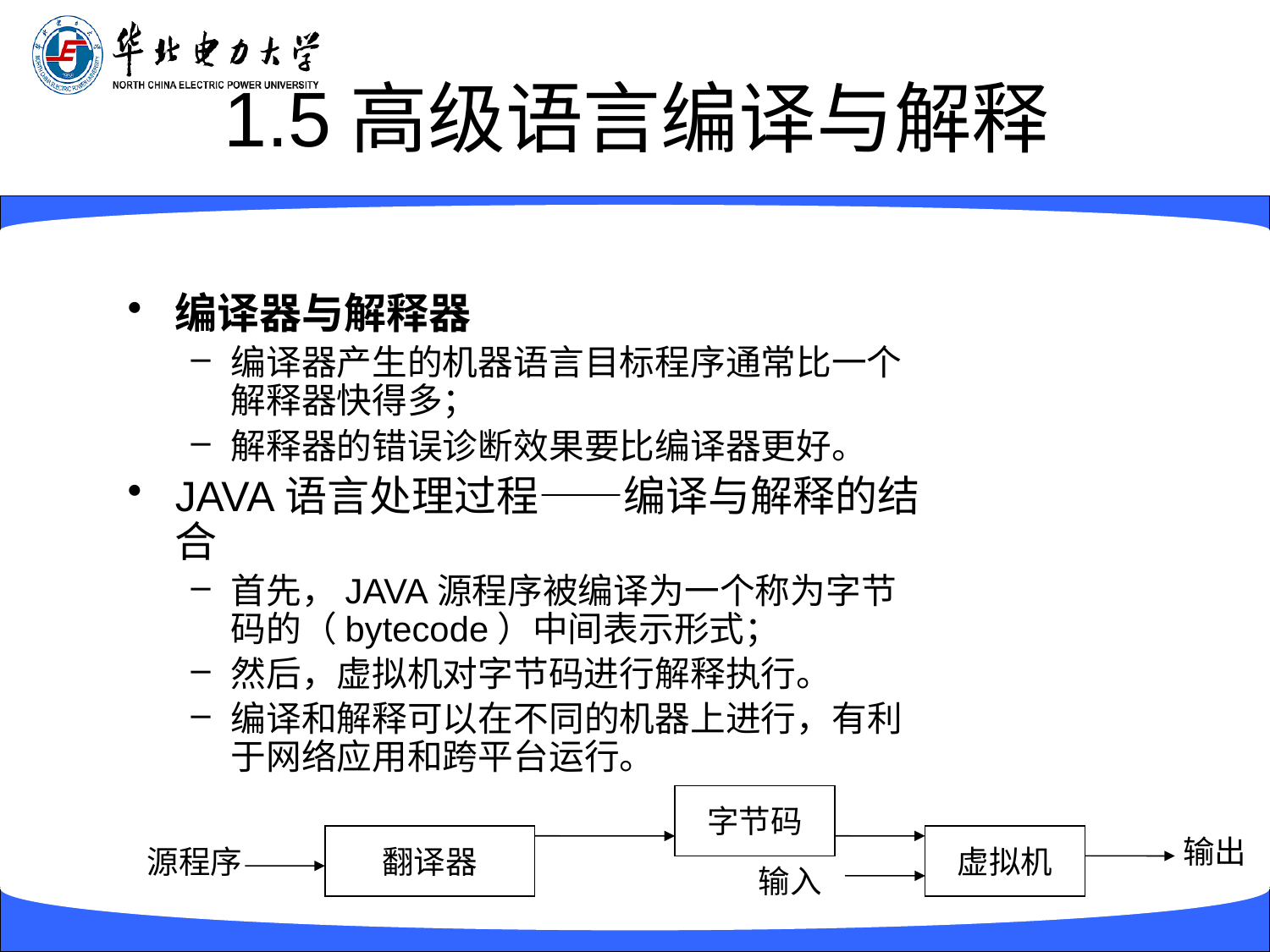

# 1.5高级语言编译与解释
编译器与解释器
编译器产生的机器语言目标程序通常比一个解释器快得多；
解释器的错误诊断效果要比编译器更好。
JAVA语言处理过程——编译与解释的结合
首先，JAVA源程序被编译为一个称为字节码的（bytecode）中间表示形式；
然后，虚拟机对字节码进行解释执行。
编译和解释可以在不同的机器上进行，有利于网络应用和跨平台运行。
字节码
输出
源程序
翻译器
虚拟机

输入